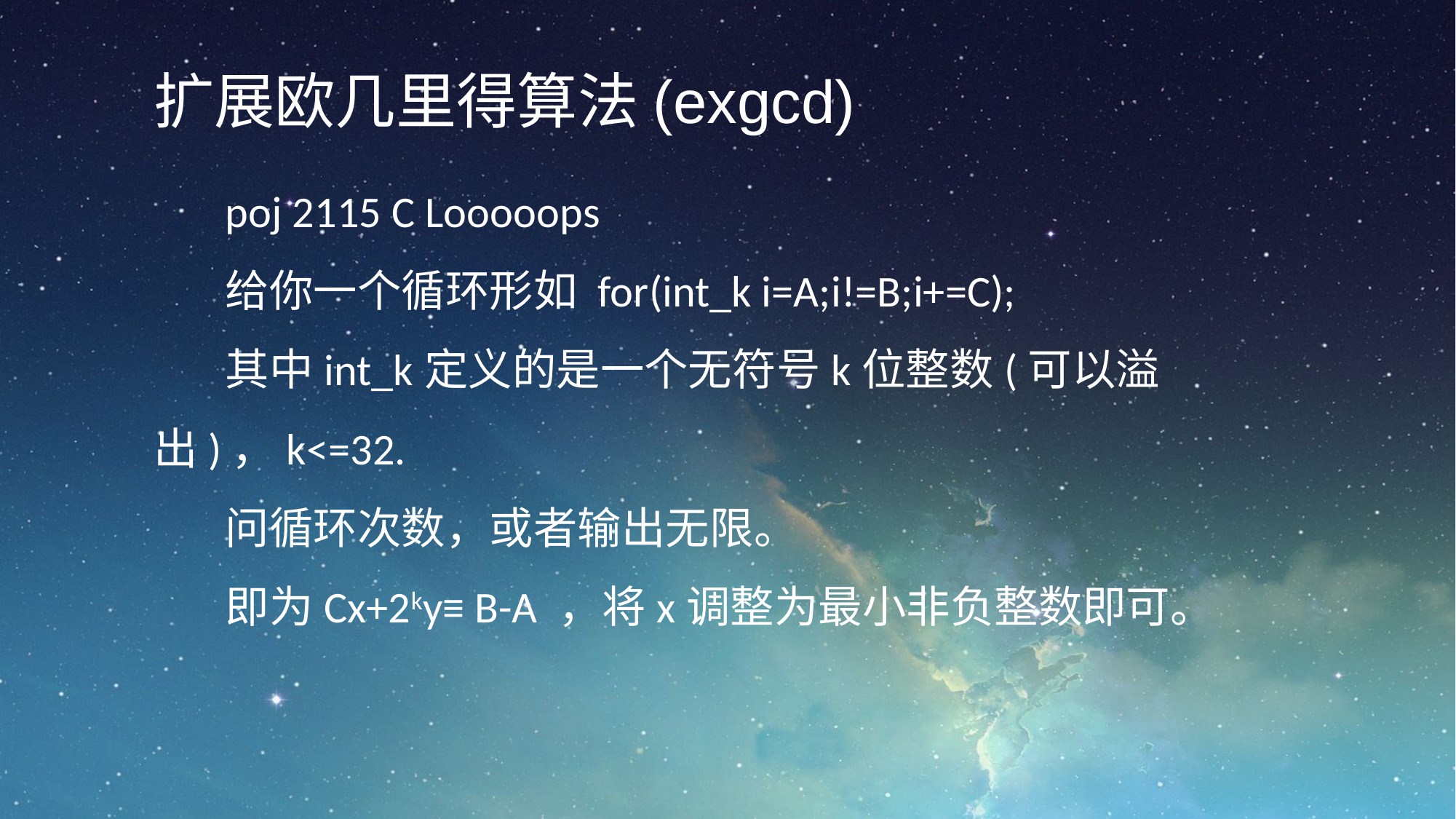

扩展欧几里得算法(exgcd)

poj 2115 C Looooops
给你一个循环形如 for(int_k i=A;i!=B;i+=C);
其中int_k定义的是一个无符号k位整数(可以溢出)，k<=32.
问循环次数，或者输出无限。
即为Cx+2ky≡ B-A ，将x调整为最小非负整数即可。